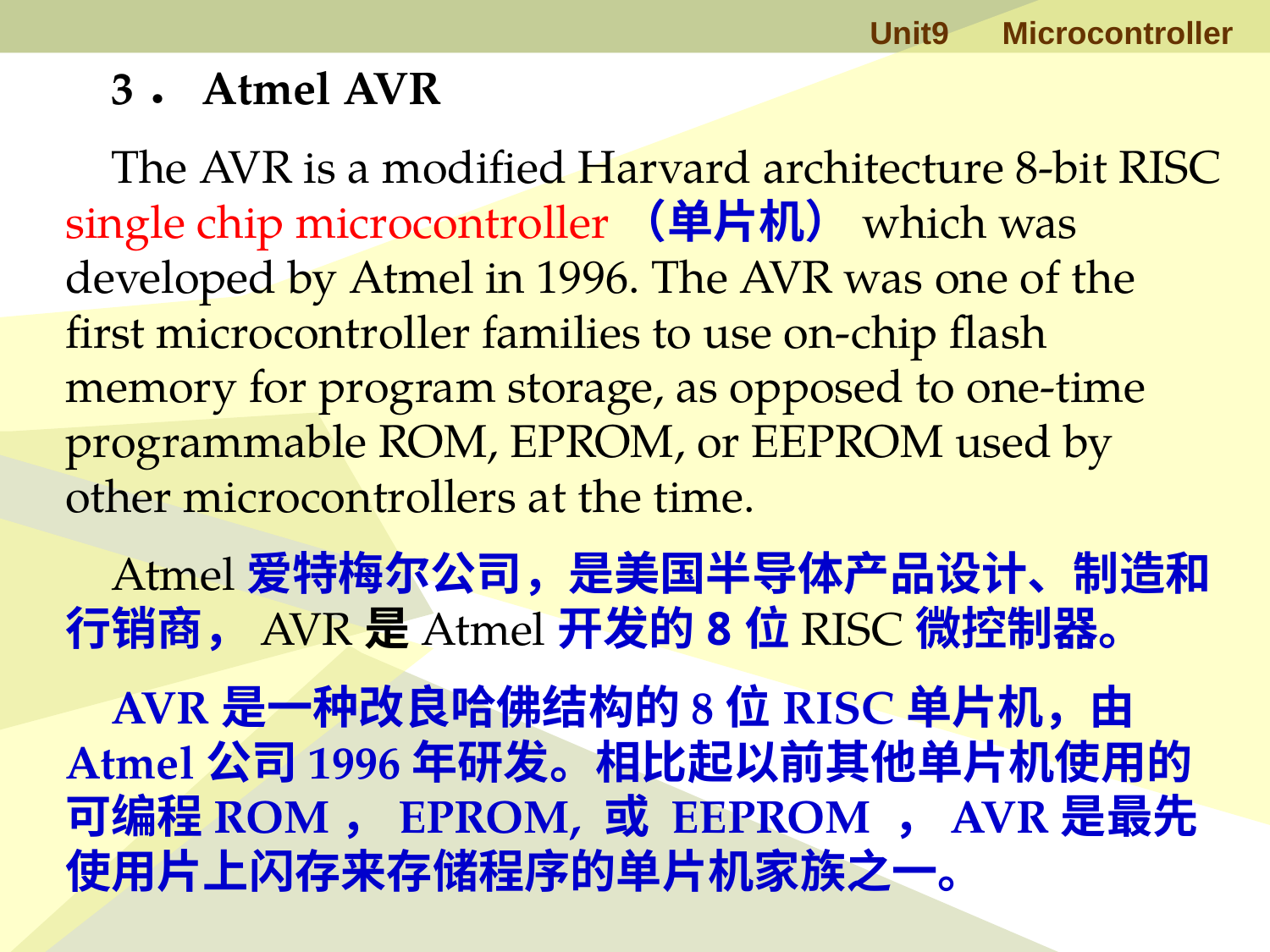

3．Atmel AVR
    The AVR is a modified Harvard architecture 8-bit RISC single chip microcontroller（单片机）which was developed by Atmel in 1996. The AVR was one of the first microcontroller families to use on-chip flash memory for program storage, as opposed to one-time programmable ROM, EPROM, or EEPROM used by other microcontrollers at the time.
    Atmel爱特梅尔公司，是美国半导体产品设计、制造和行销商，AVR是Atmel开发的8位RISC微控制器。
    AVR是一种改良哈佛结构的8位RISC单片机，由Atmel公司1996年研发。相比起以前其他单片机使用的可编程ROM，EPROM, 或 EEPROM ，AVR是最先使用片上闪存来存储程序的单片机家族之一。